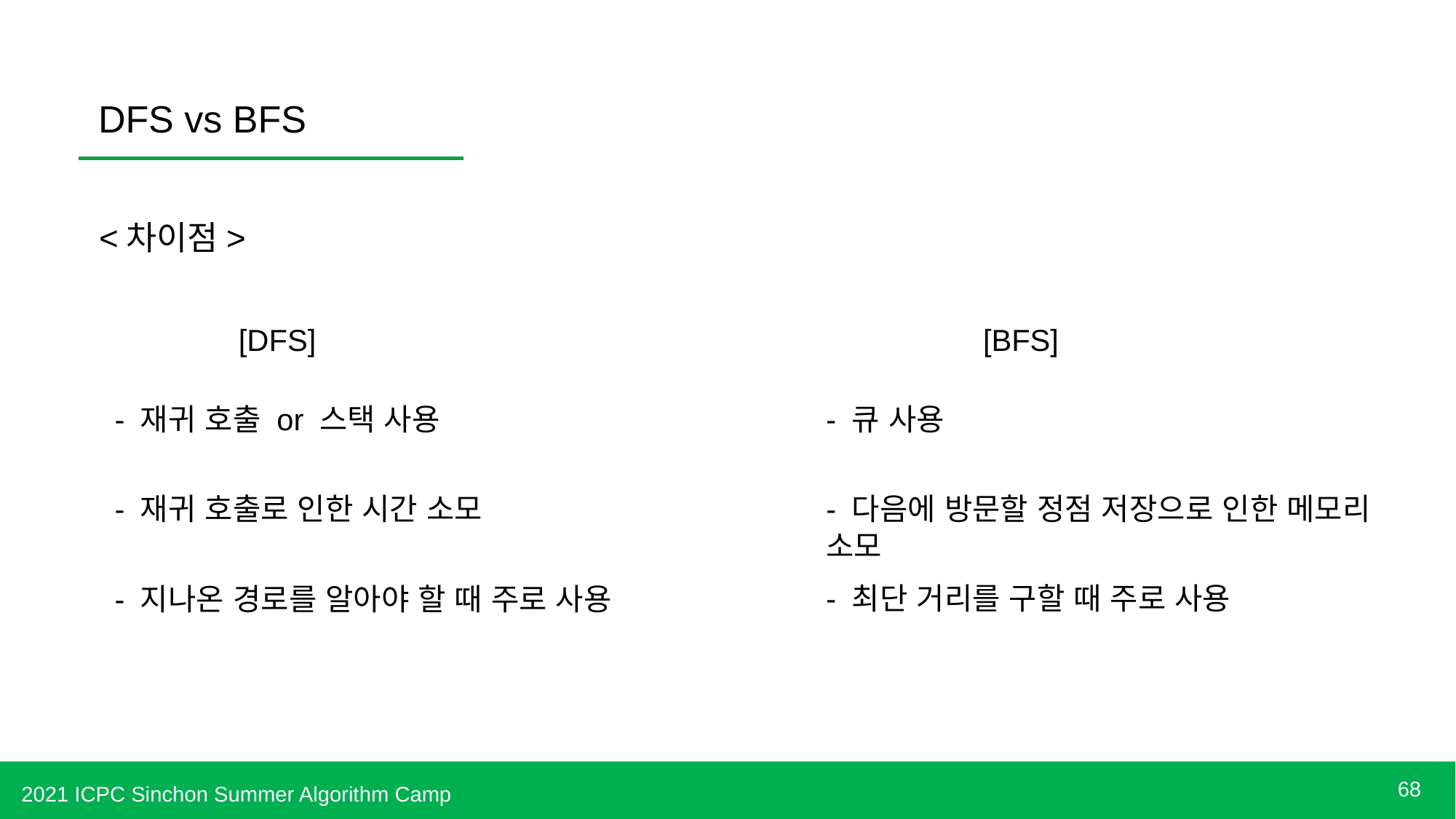

DFS vs BFS
<차이점>
[DFS]
[BFS]
- 재귀 호출 or 스택 사용
- 큐 사용
- 재귀 호출로 인한 시간 소모
- 다음에 방문할 정점 저장으로 인한 메모리 소모
- 최단 거리를 구할 때 주로 사용
- 지나온 경로를 알아야 할 때 주로 사용

68
2021 ICPC Sinchon Summer Algorithm Camp